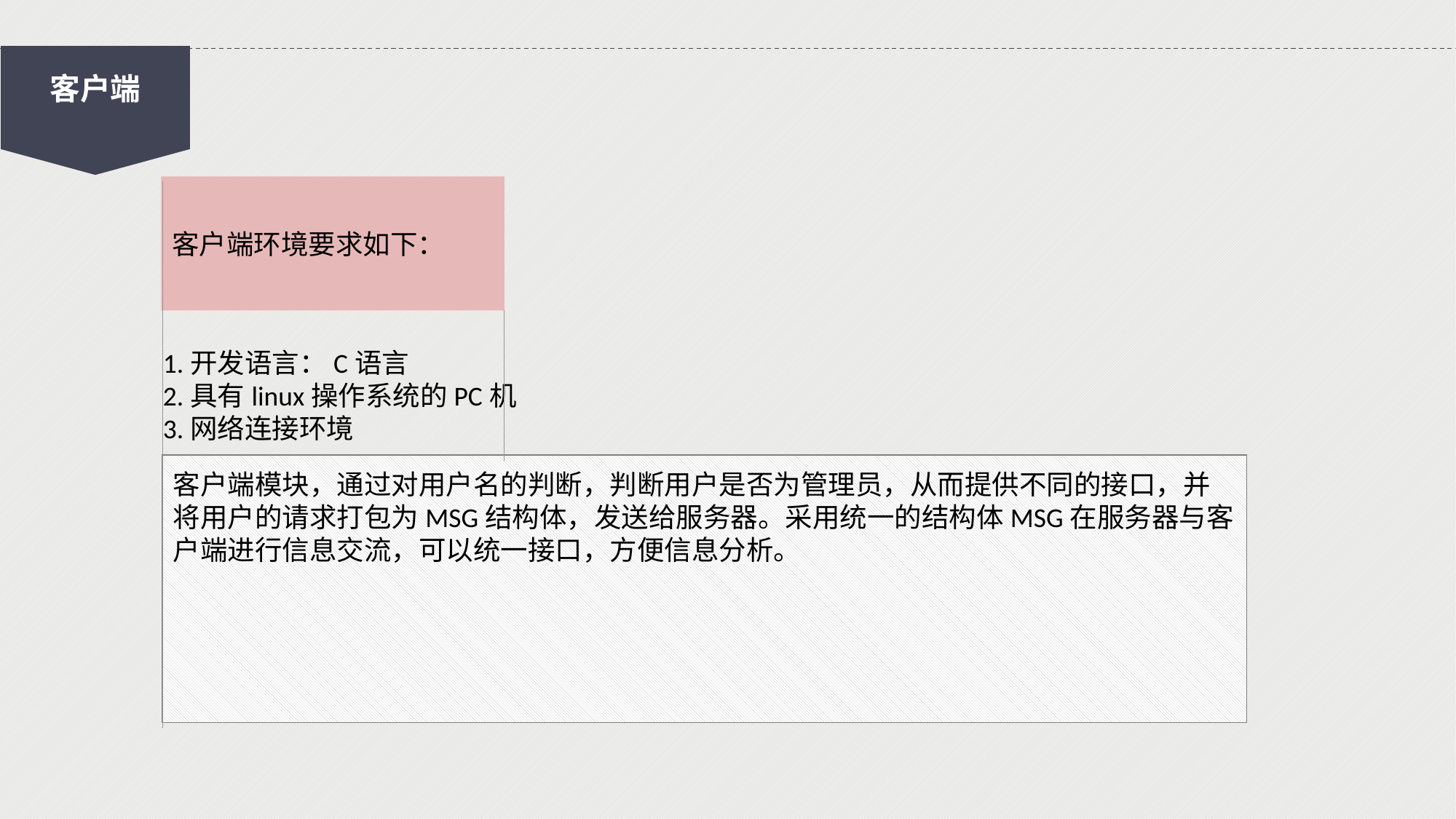

客户端
客户端环境要求如下：

1.开发语言：C语言
2.具有linux操作系统的PC机
3.网络连接环境

客户端模块，通过对用户名的判断，判断用户是否为管理员，从而提供不同的接口，并将用户的请求打包为MSG结构体，发送给服务器。采用统一的结构体MSG在服务器与客户端进行信息交流，可以统一接口，方便信息分析。